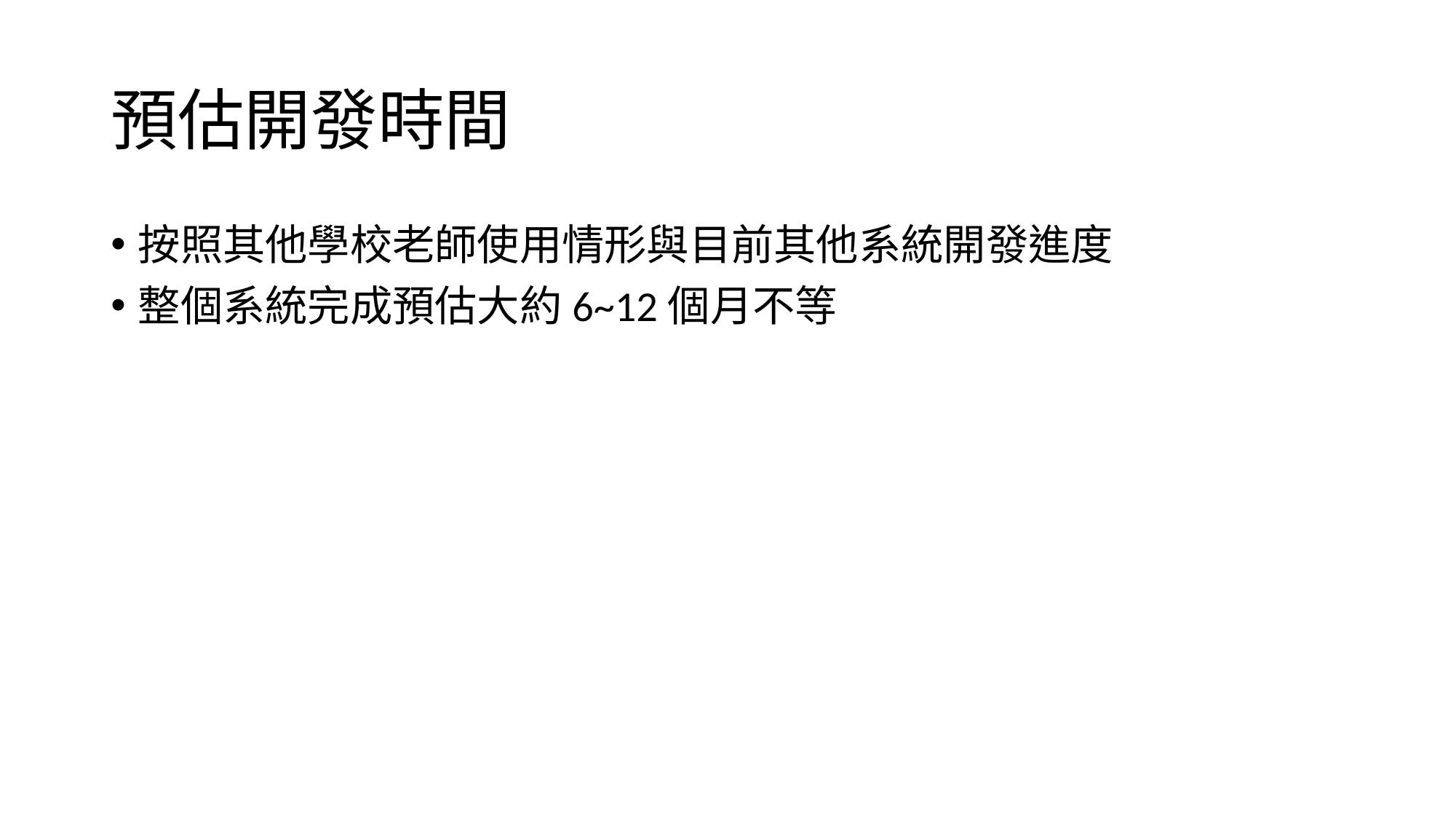

# 預估開發時間
按照其他學校老師使用情形與目前其他系統開發進度
整個系統完成預估大約6~12個月不等